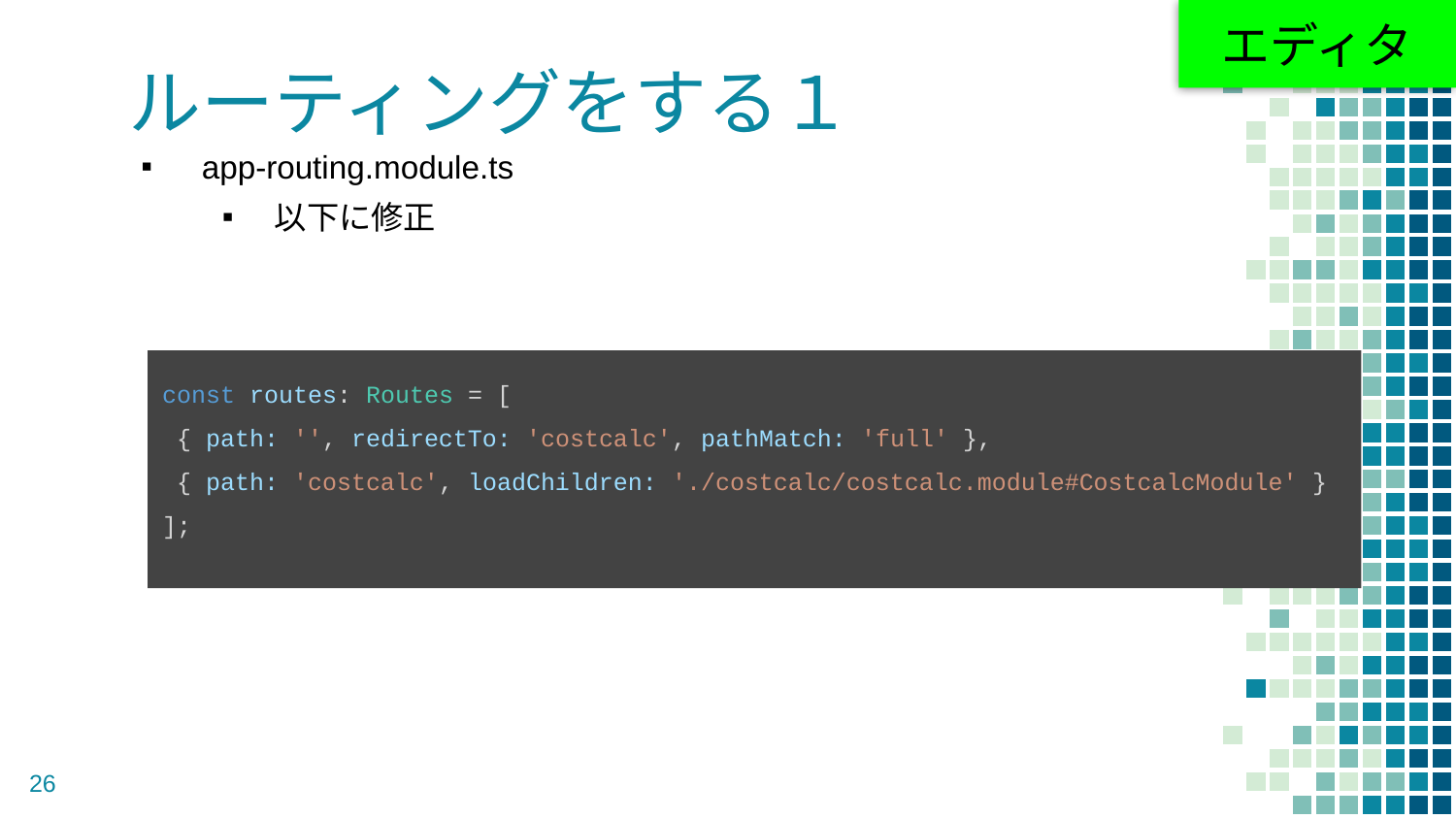

エディタ
# ルーティングをする１

app-routing.module.ts
以下に修正

const routes: Routes = [
 { path: '', redirectTo: 'costcalc', pathMatch: 'full' },
 { path: 'costcalc', loadChildren: './costcalc/costcalc.module#CostcalcModule' }
];

26